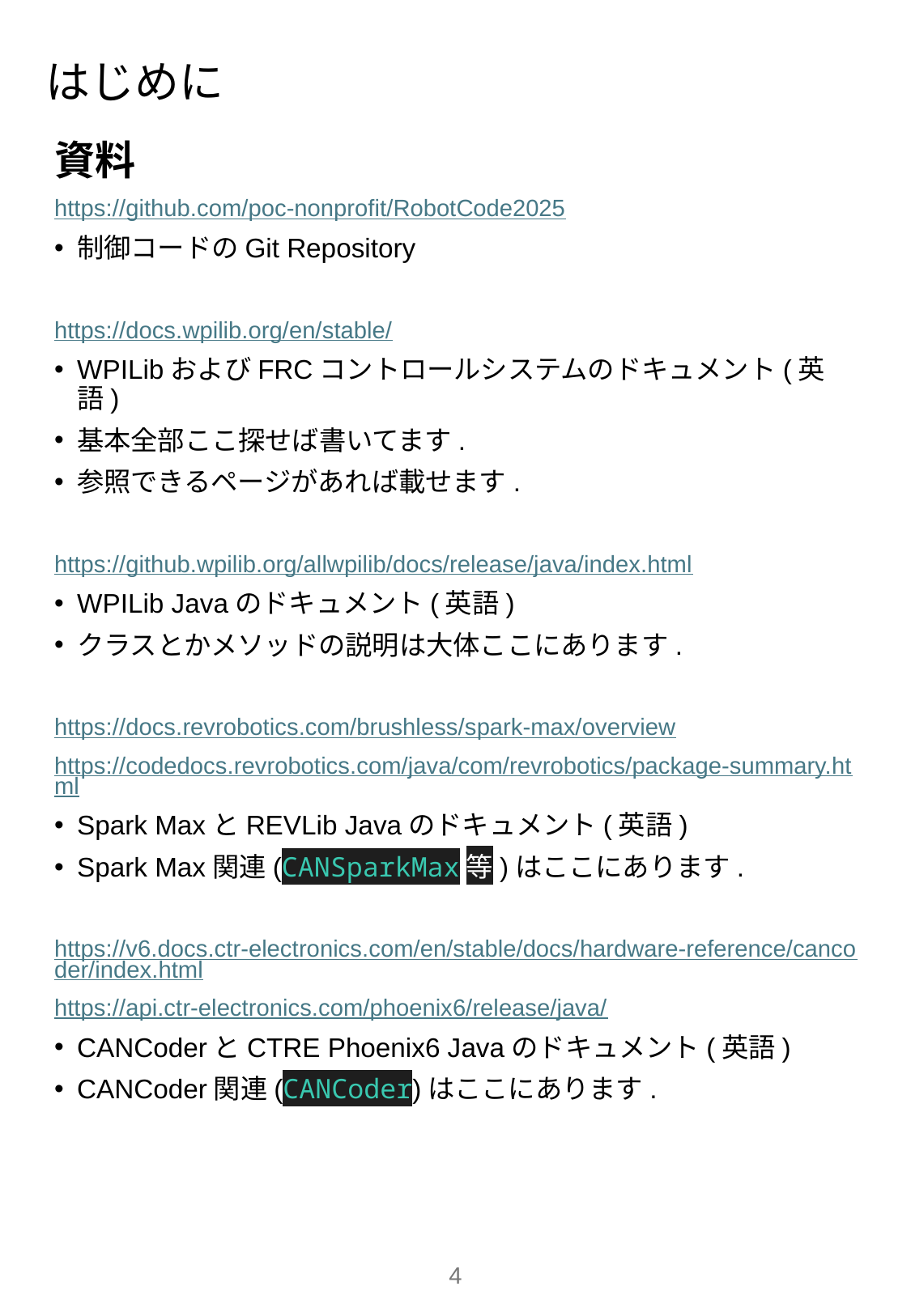

# はじめに
資料
https://github.com/poc-nonprofit/RobotCode2025
制御コードのGit Repository

https://docs.wpilib.org/en/stable/
WPILibおよびFRCコントロールシステムのドキュメント(英語)
基本全部ここ探せば書いてます.
参照できるページがあれば載せます.

https://github.wpilib.org/allwpilib/docs/release/java/index.html
WPILib Javaのドキュメント(英語)
クラスとかメソッドの説明は大体ここにあります.

https://docs.revrobotics.com/brushless/spark-max/overview
https://codedocs.revrobotics.com/java/com/revrobotics/package-summary.html
Spark MaxとREVLib Javaのドキュメント(英語)
Spark Max関連(CANSparkMax等)はここにあります.

https://v6.docs.ctr-electronics.com/en/stable/docs/hardware-reference/cancoder/index.html
https://api.ctr-electronics.com/phoenix6/release/java/
CANCoderとCTRE Phoenix6 Javaのドキュメント(英語)
CANCoder関連(CANCoder)はここにあります.

4